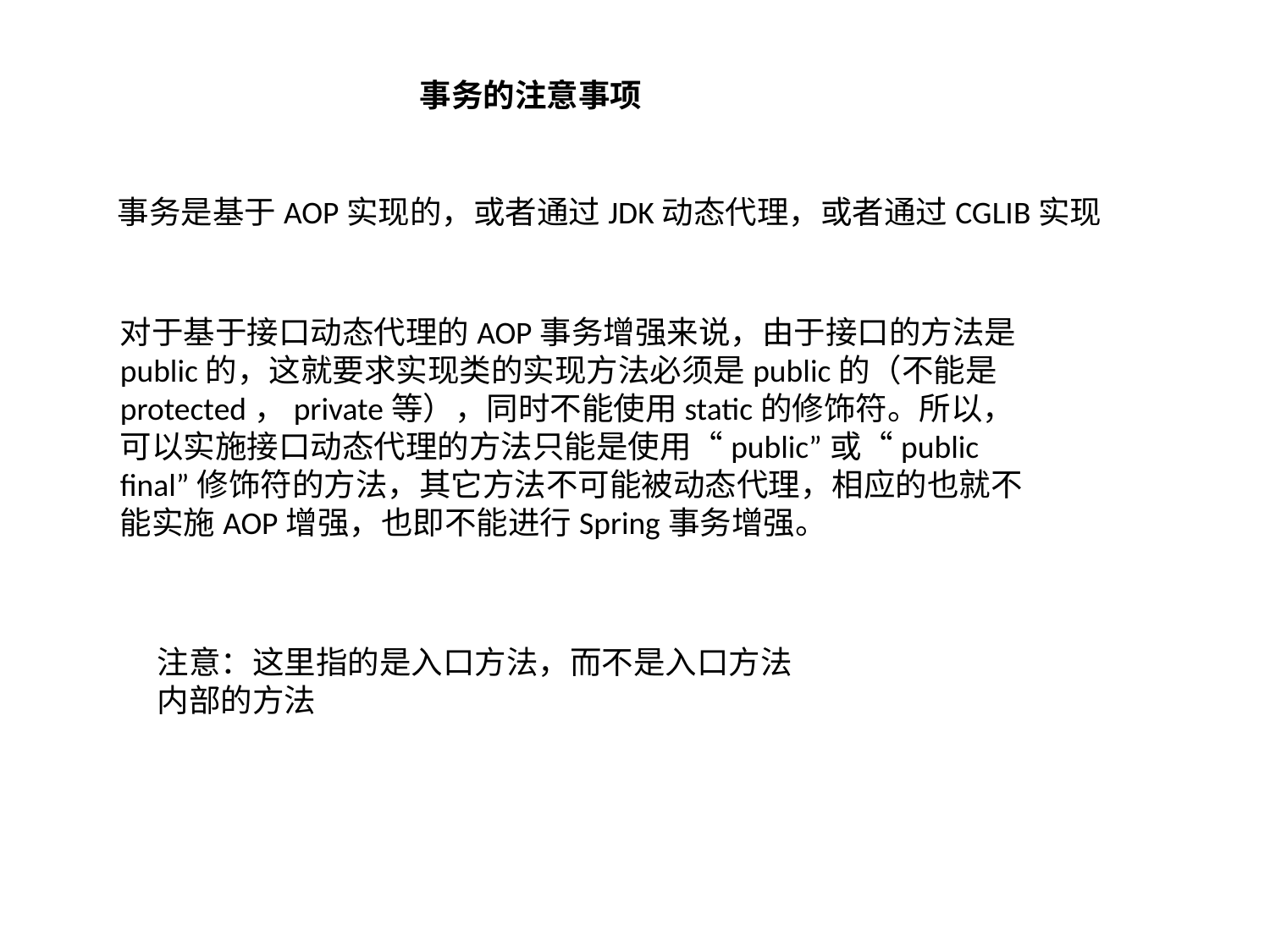

事务的注意事项
事务是基于AOP实现的，或者通过JDK动态代理，或者通过CGLIB实现
对于基于接口动态代理的AOP事务增强来说，由于接口的方法是public的，这就要求实现类的实现方法必须是public的（不能是protected，private等），同时不能使用static的修饰符。所以，可以实施接口动态代理的方法只能是使用“public”或“public final”修饰符的方法，其它方法不可能被动态代理，相应的也就不能实施AOP增强，也即不能进行Spring事务增强。
注意：这里指的是入口方法，而不是入口方法内部的方法